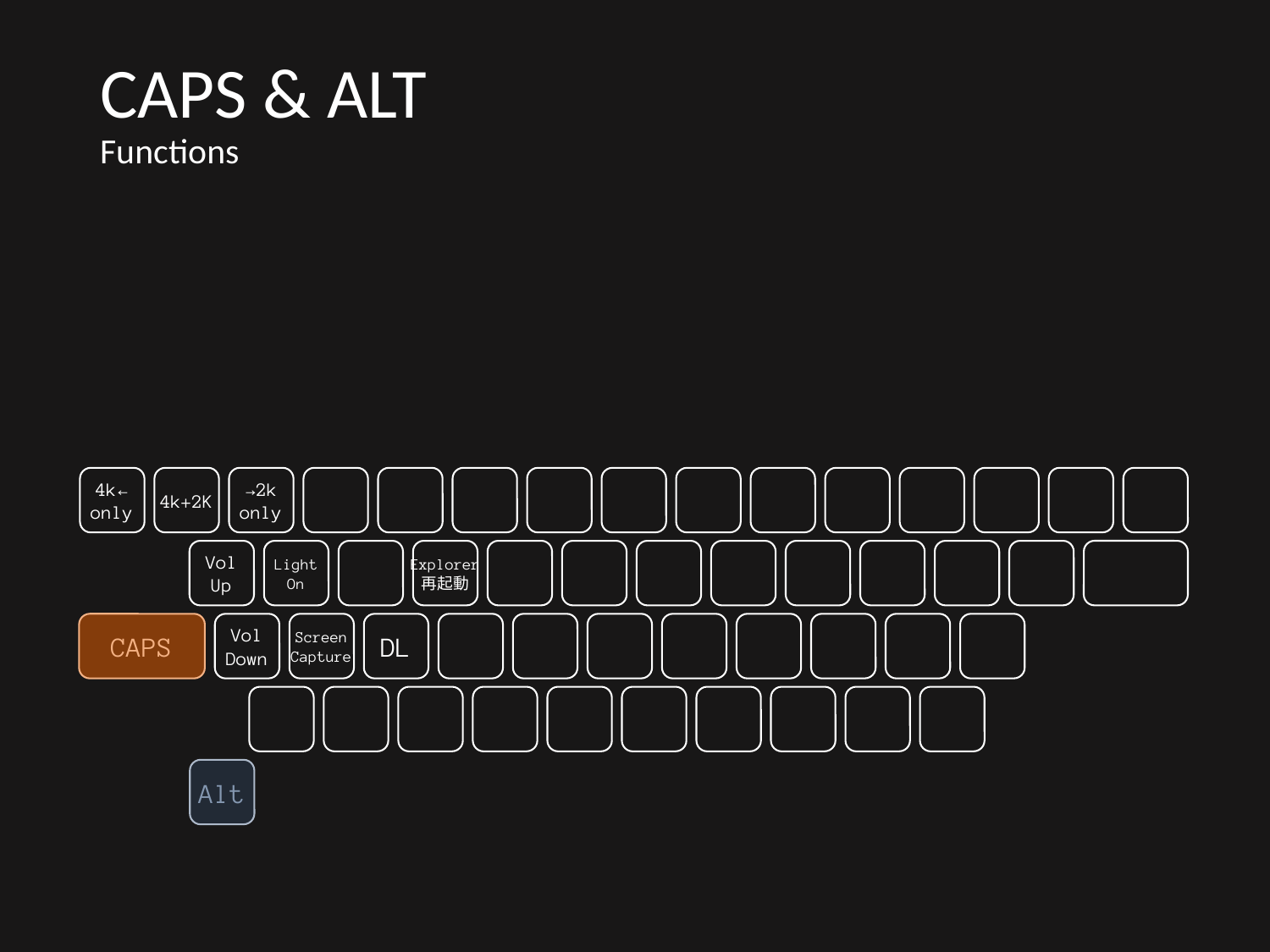

# CAPS & ALT Functions
4k←
only
4k+2K
→2k
only

Vol
Up
Light
On

Explorer
再起動

CAPS
Vol
Down
Screen
Capture
DL

Alt